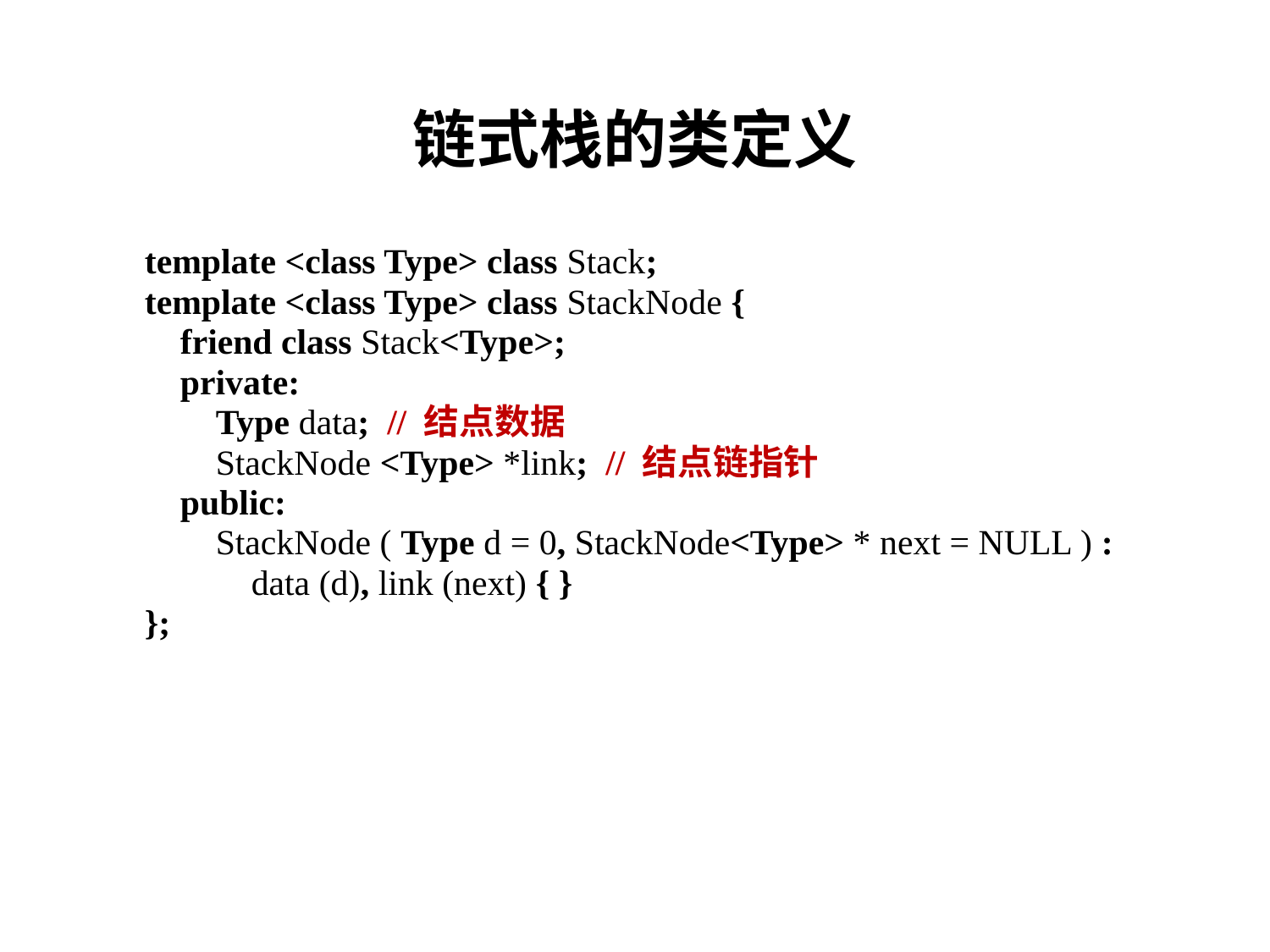

# 链式栈的类定义
template <class Type> class Stack;
template <class Type> class StackNode {
    friend class Stack<Type>;
    private:
        Type data;  // 结点数据
        StackNode <Type> *link;  // 结点链指针
    public:
        StackNode ( Type d = 0, StackNode<Type> * next = NULL ) :
            data (d), link (next) { }
};